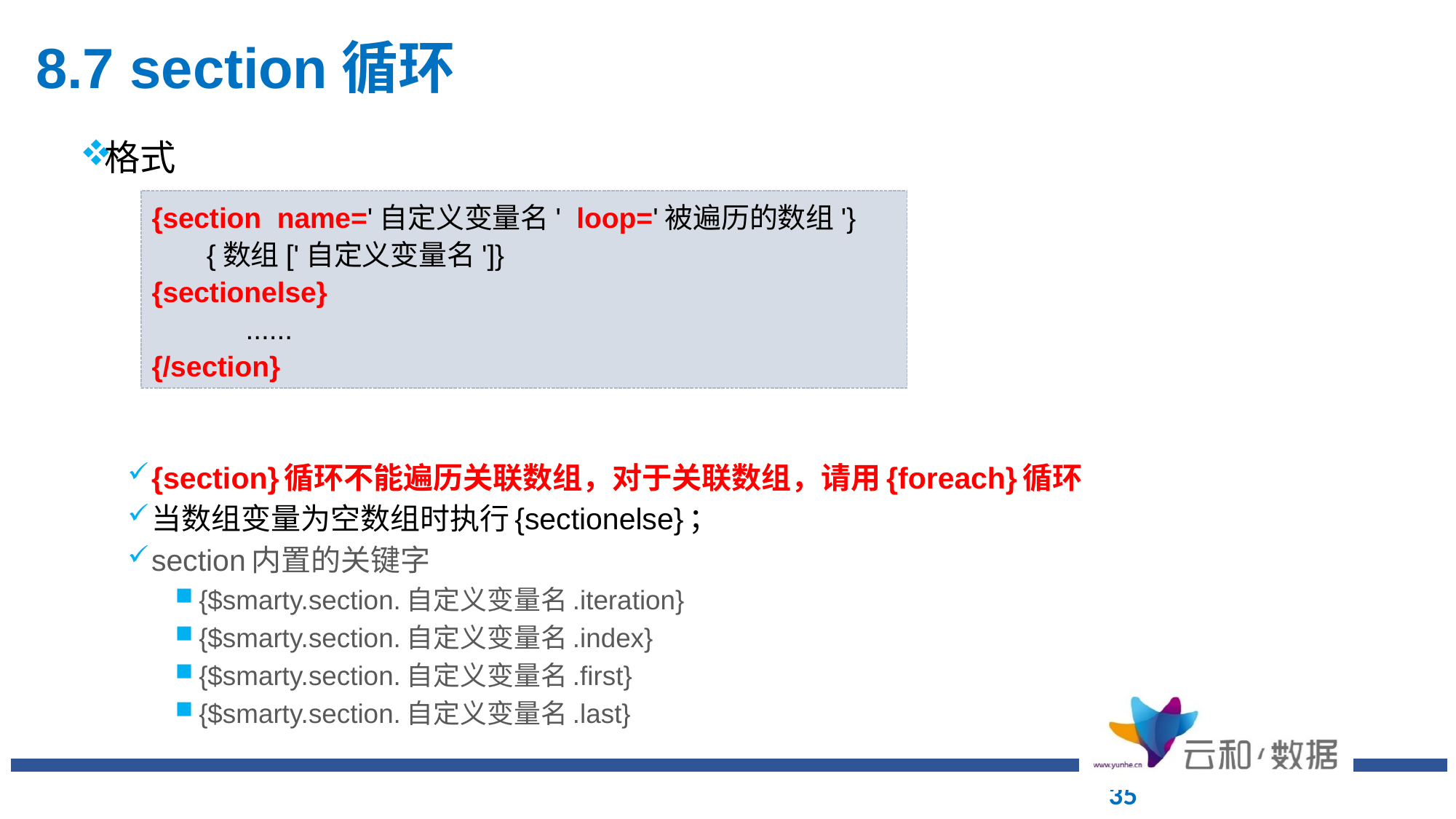

# 8.7 section循环
格式

{section}循环不能遍历关联数组，对于关联数组，请用{foreach}循环
当数组变量为空数组时执行{sectionelse}；
section内置的关键字
{$smarty.section.自定义变量名.iteration}
{$smarty.section.自定义变量名.index}
{$smarty.section.自定义变量名.first}
{$smarty.section.自定义变量名.last}
{section  name='自定义变量名'  loop='被遍历的数组'}
       {数组['自定义变量名']}
{sectionelse}
            ......
{/section}
35